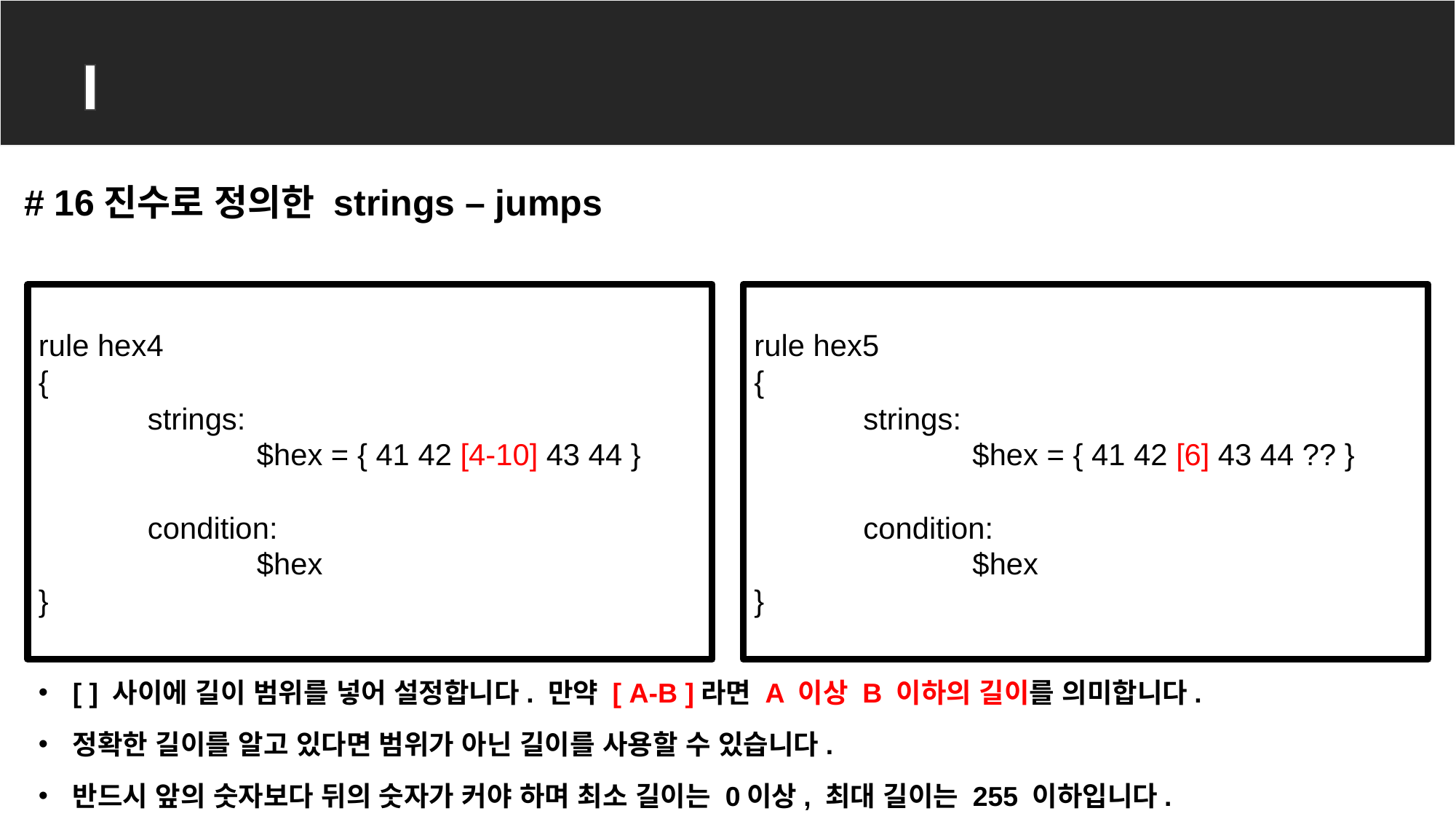

YARA rule

# 16진수로 정의한 strings – jumps

rule hex4
{
	strings:
		$hex = { 41 42 [4-10] 43 44 }

	condition:
		$hex
}

rule hex5
{
	strings:
		$hex = { 41 42 [6] 43 44 ?? }

	condition:
		$hex
}

[ ] 사이에 길이 범위를 넣어 설정합니다. 만약 [ A-B ]라면 A 이상 B 이하의 길이를 의미합니다.

정확한 길이를 알고 있다면 범위가 아닌 길이를 사용할 수 있습니다.

반드시 앞의 숫자보다 뒤의 숫자가 커야 하며 최소 길이는 0이상, 최대 길이는 255 이하입니다.